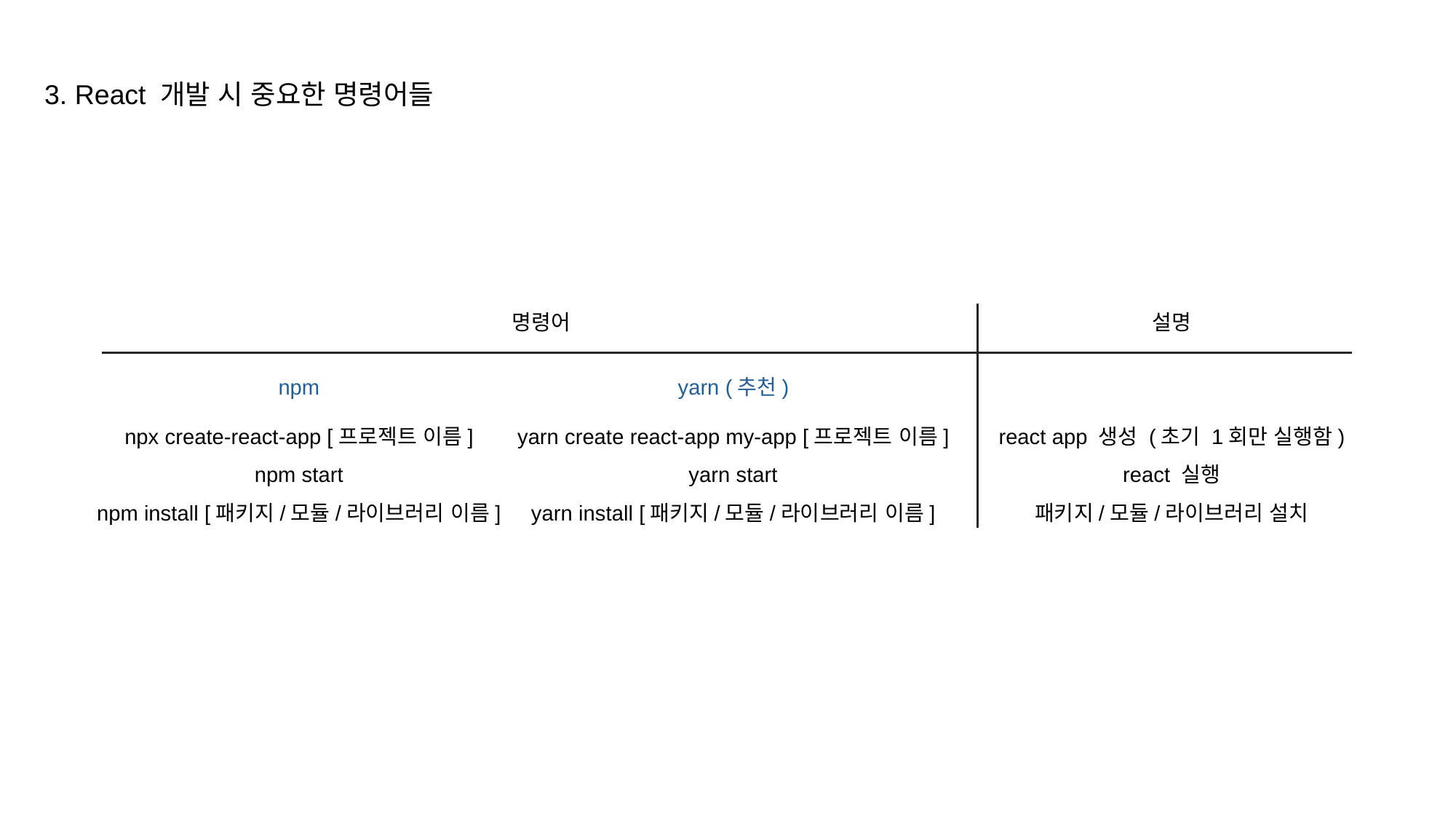

3. React 개발 시 중요한 명령어들
명령어
설명
npm
yarn (추천)
npx create-react-app [프로젝트 이름]
npm start
npm install [패키지/모듈/라이브러리 이름]
yarn create react-app my-app [프로젝트 이름]
yarn start
yarn install [패키지/모듈/라이브러리 이름]
react app 생성 (초기 1회만 실행함)
react 실행
패키지/모듈/라이브러리 설치